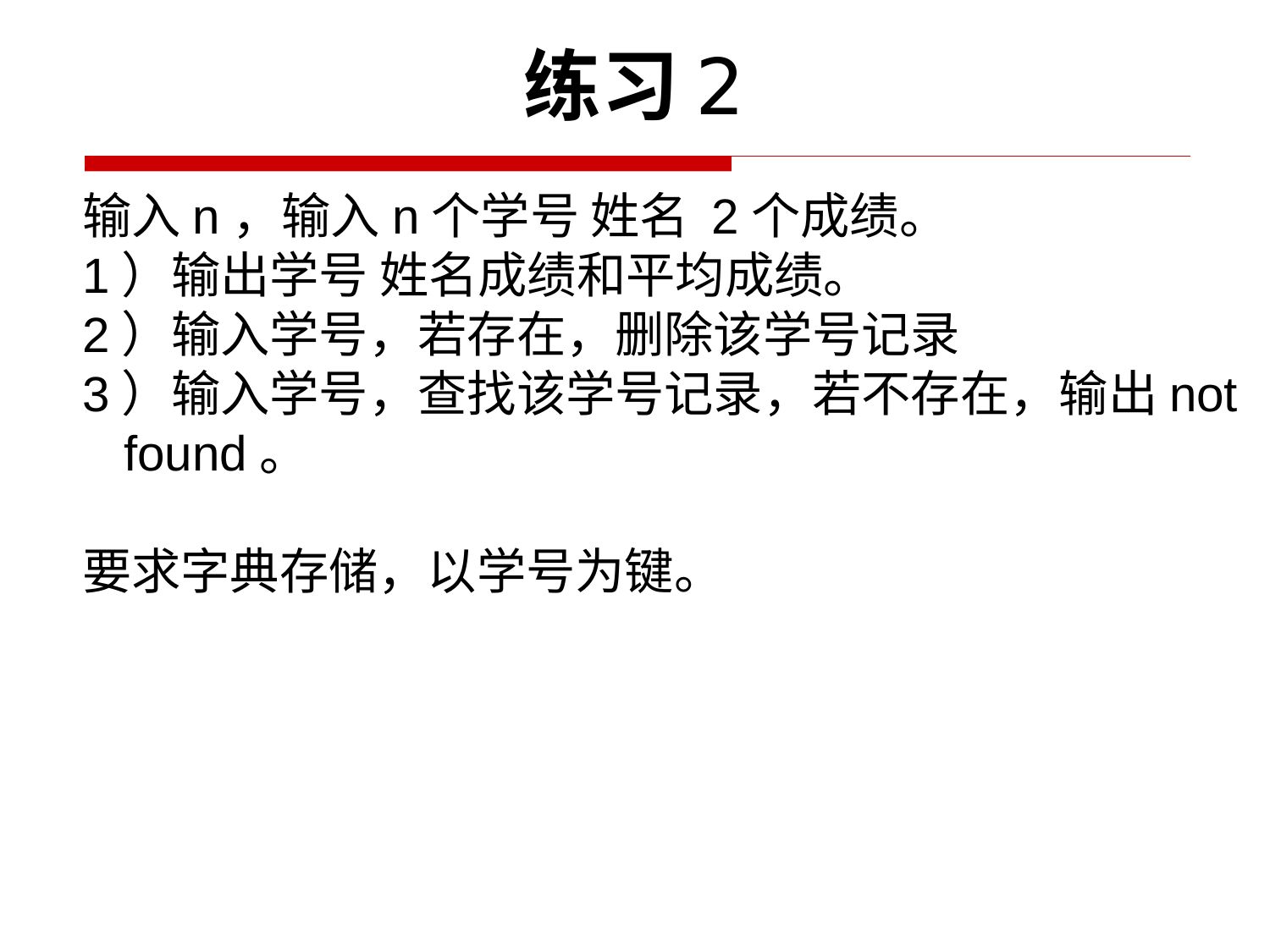

# 练习2
输入n，输入n个学号 姓名 2个成绩。
1）输出学号 姓名成绩和平均成绩。
2）输入学号，若存在，删除该学号记录
3）输入学号，查找该学号记录，若不存在，输出not
   found。

要求字典存储，以学号为键。
12